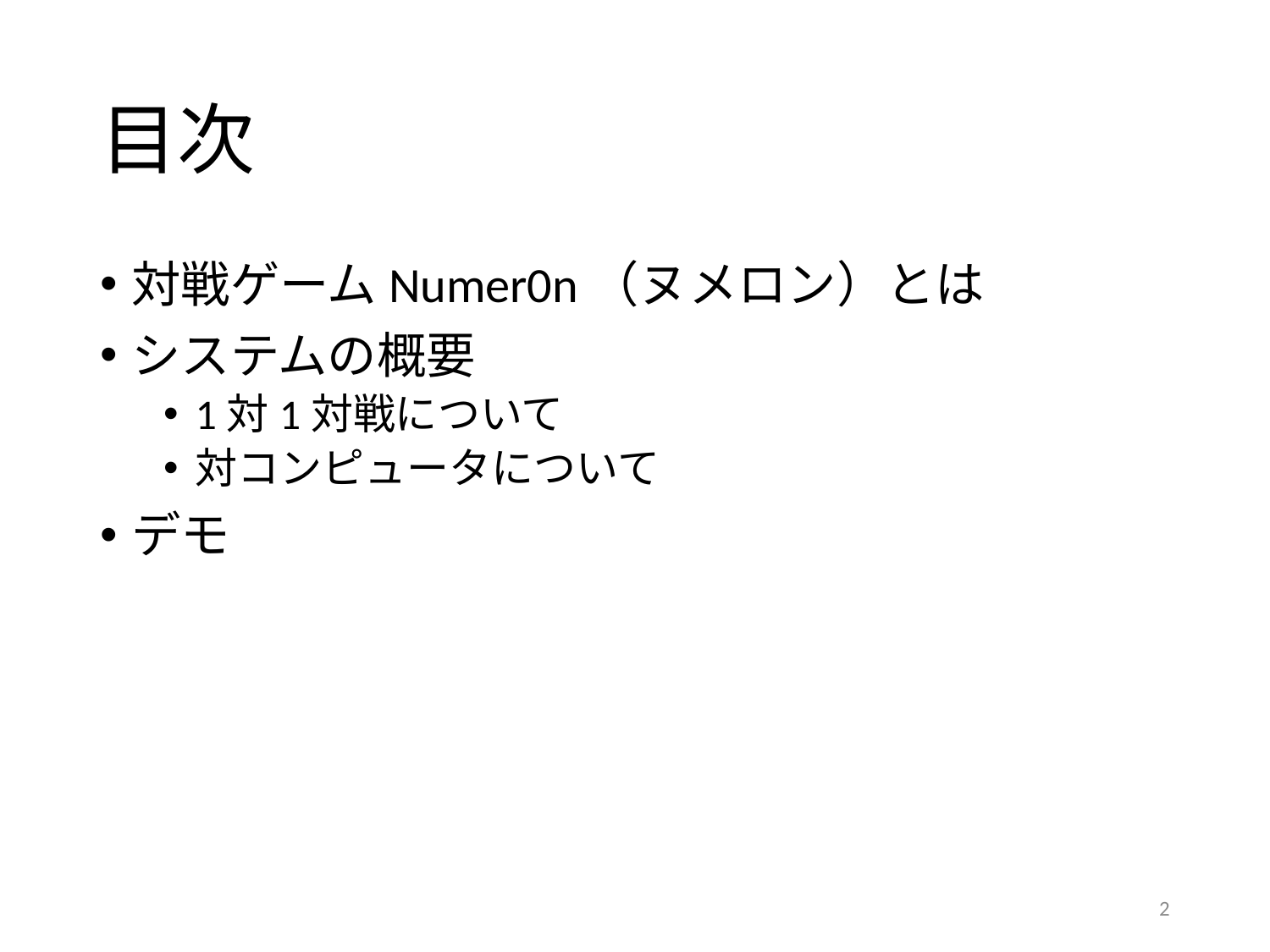

# 目次
対戦ゲームNumer0n（ヌメロン）とは
システムの概要
1対1対戦について
対コンピュータについて
デモ
2